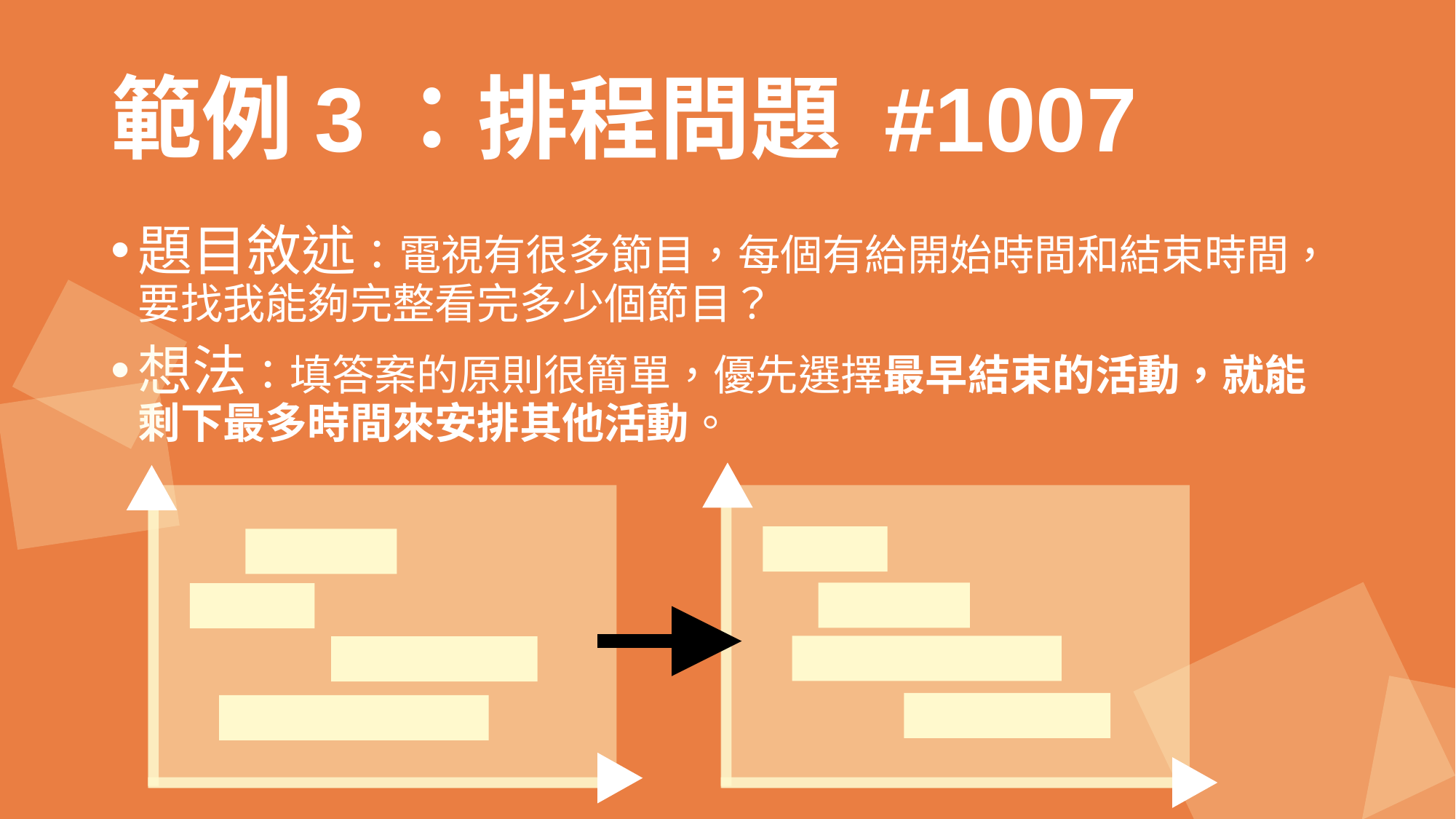

# 範例3：排程問題 #1007
題目敘述：電視有很多節目，每個有給開始時間和結束時間，要找我能夠完整看完多少個節目？
想法：填答案的原則很簡單，優先選擇最早結束的活動，就能剩下最多時間來安排其他活動。